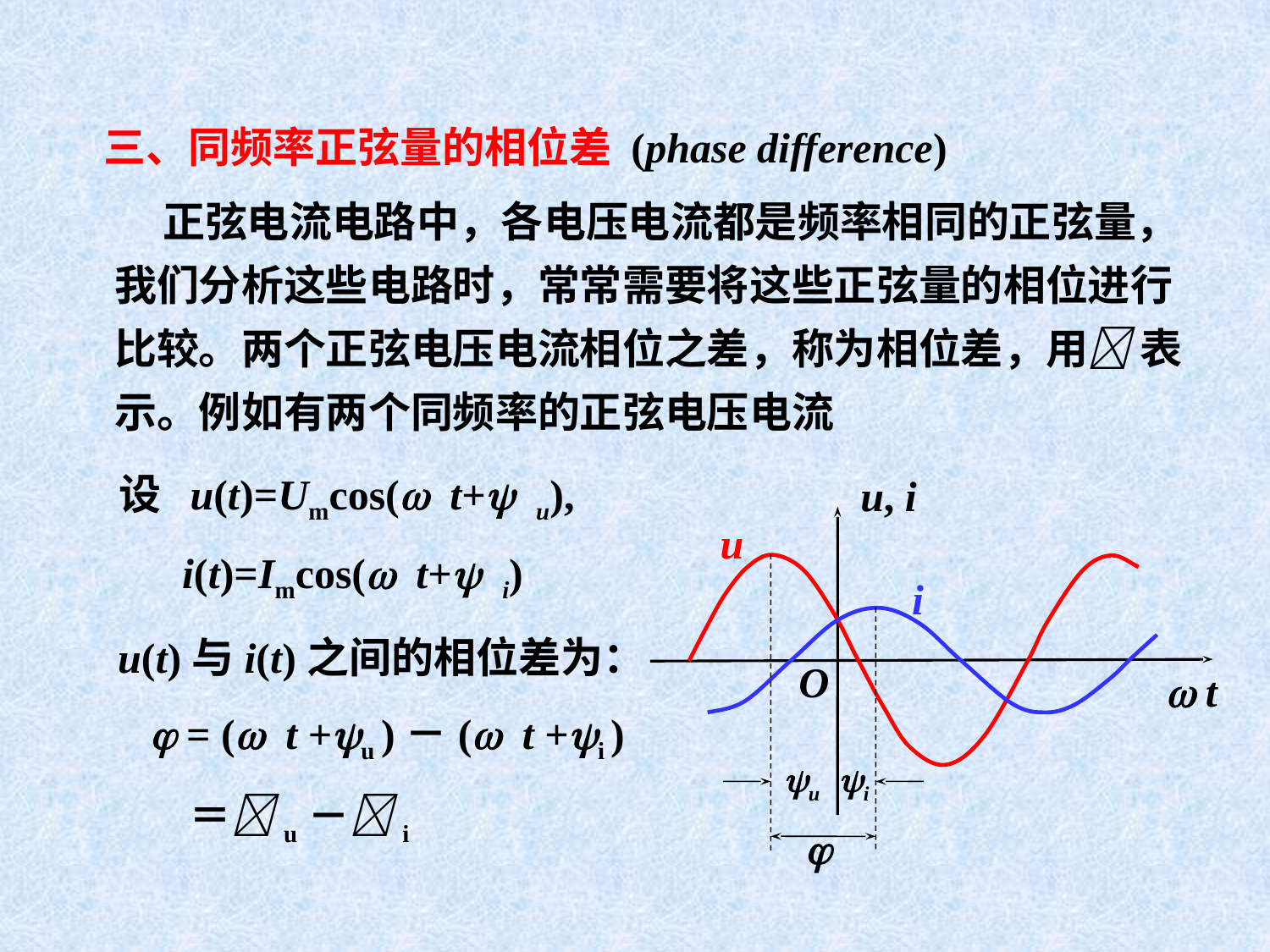

三、同频率正弦量的相位差 (phase difference)
    正弦电流电路中，各电压电流都是频率相同的正弦量，我们分析这些电路时，常常需要将这些正弦量的相位进行比较。两个正弦电压电流相位之差，称为相位差，用ϕ 表示。例如有两个同频率的正弦电压电流
设  u(t)=Umcos(ω t+ψ u),
      i(t)=Imcos(ω t+ψ i)
u, i

u

 i

O
ω t

ψu
ψi

ϕ

u(t)与i(t)之间的相位差为：
ϕ = (ω t +ψu )－(ω t +ψi )
   ＝ψu－ψi